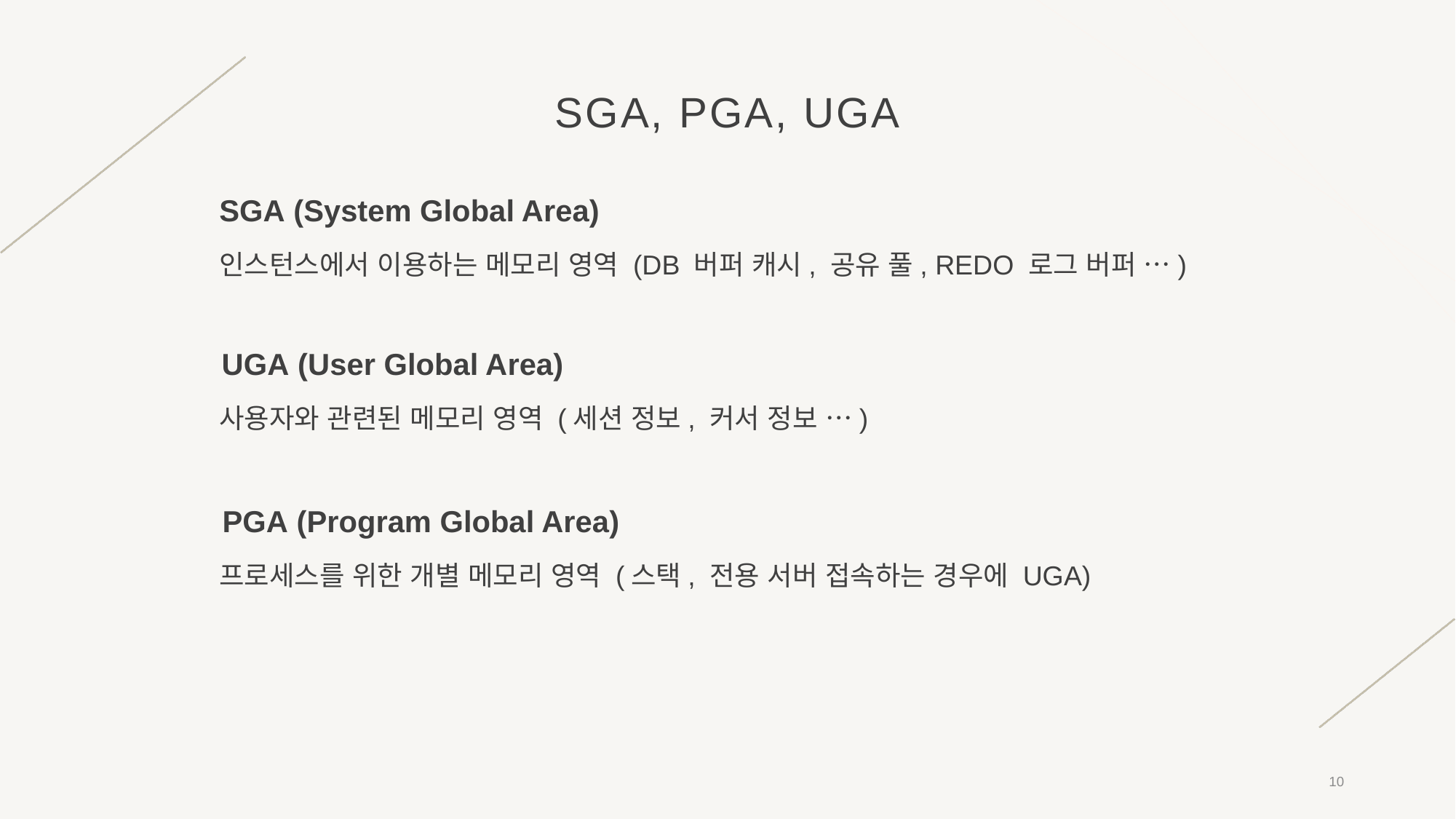

# SGA, PGA, UGA
SGA (System Global Area)
인스턴스에서 이용하는 메모리 영역 (DB 버퍼 캐시, 공유 풀, REDO 로그 버퍼 …)
UGA (User Global Area)
사용자와 관련된 메모리 영역 (세션 정보, 커서 정보 …)
PGA (Program Global Area)
프로세스를 위한 개별 메모리 영역 (스택, 전용 서버 접속하는 경우에 UGA)
10